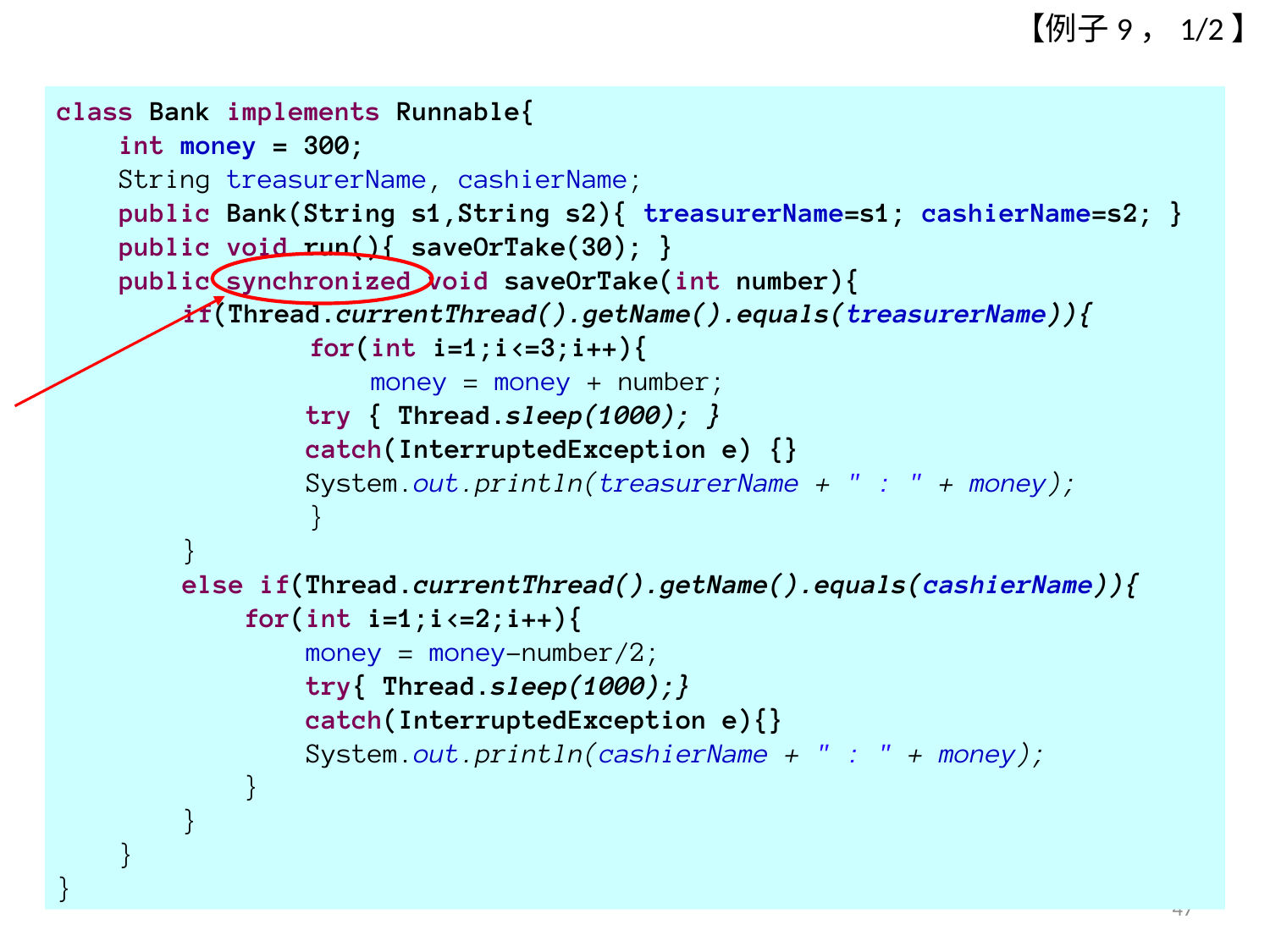

【例子9，1/2】
# 8.7 线程同步
class Bank implements Runnable{
    int money = 300;
    String treasurerName, cashierName;
    public Bank(String s1,String s2){ treasurerName=s1; cashierName=s2; }
    public void run(){ saveOrTake(30); }
    public synchronized void saveOrTake(int number){
    if(Thread.currentThread().getName().equals(treasurerName)){
	    for(int i=1;i<=3;i++){
    	        money = money + number;
            try { Thread.sleep(1000); }
            catch(InterruptedException e) {}
            System.out.println(treasurerName + " : " + money);
    	    }
    }
    else if(Thread.currentThread().getName().equals(cashierName)){
        for(int i=1;i<=2;i++){
            money = money-number/2;
            try{ Thread.sleep(1000);}
            catch(InterruptedException e){}
            System.out.println(cashierName + " : " + money);
        }
    }
    }
}

47